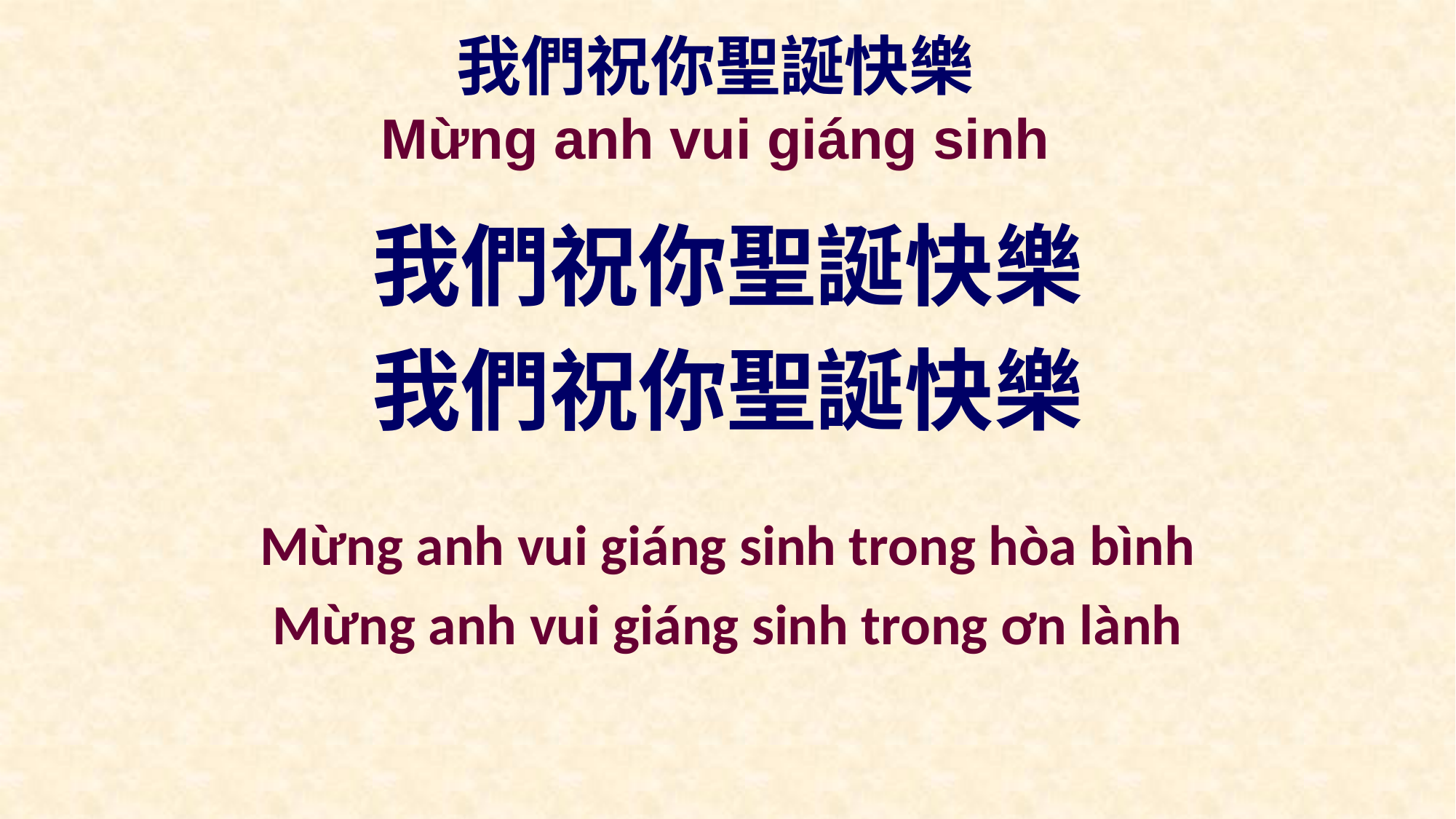

# 我們祝你聖誕快樂 Mừng anh vui giáng sinh
我們祝你聖誕快樂
我們祝你聖誕快樂
Mừng anh vui giáng sinh trong hòa bình
Mừng anh vui giáng sinh trong ơn lành